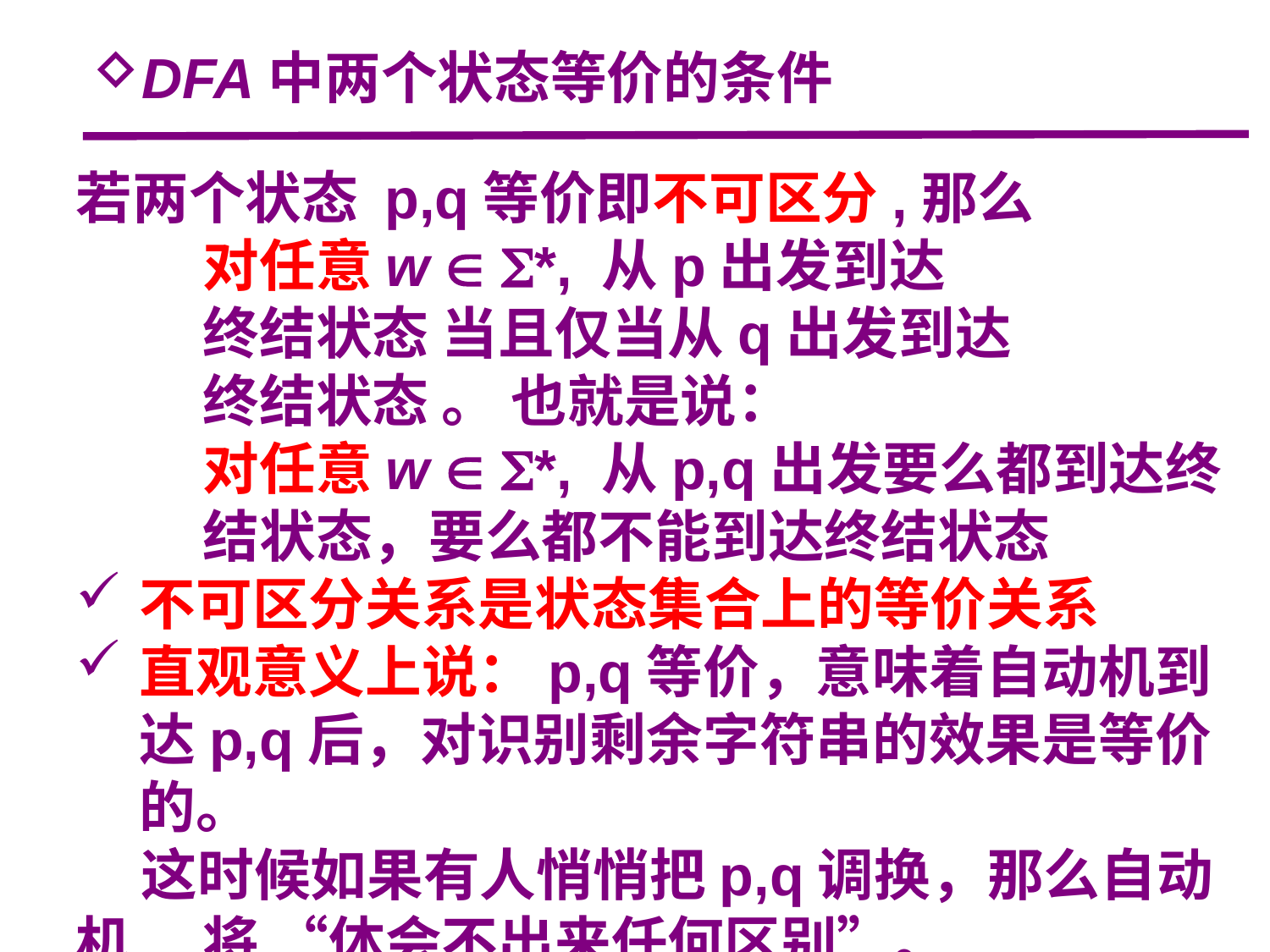

DFA中两个状态等价的条件
若两个状态 p,q等价即不可区分,那么
对任意w ∈ Σ*, 从p出发到达
终结状态 当且仅当从q出发到达
终结状态 。 也就是说：
对任意w ∈ Σ*, 从p,q出发要么都到达终结状态，要么都不能到达终结状态
不可区分关系是状态集合上的等价关系
直观意义上说：p,q等价，意味着自动机到达p,q后，对识别剩余字符串的效果是等价的。
    这时候如果有人悄悄把p,q调换，那么自动机	将 “体会不出来任何区别”。